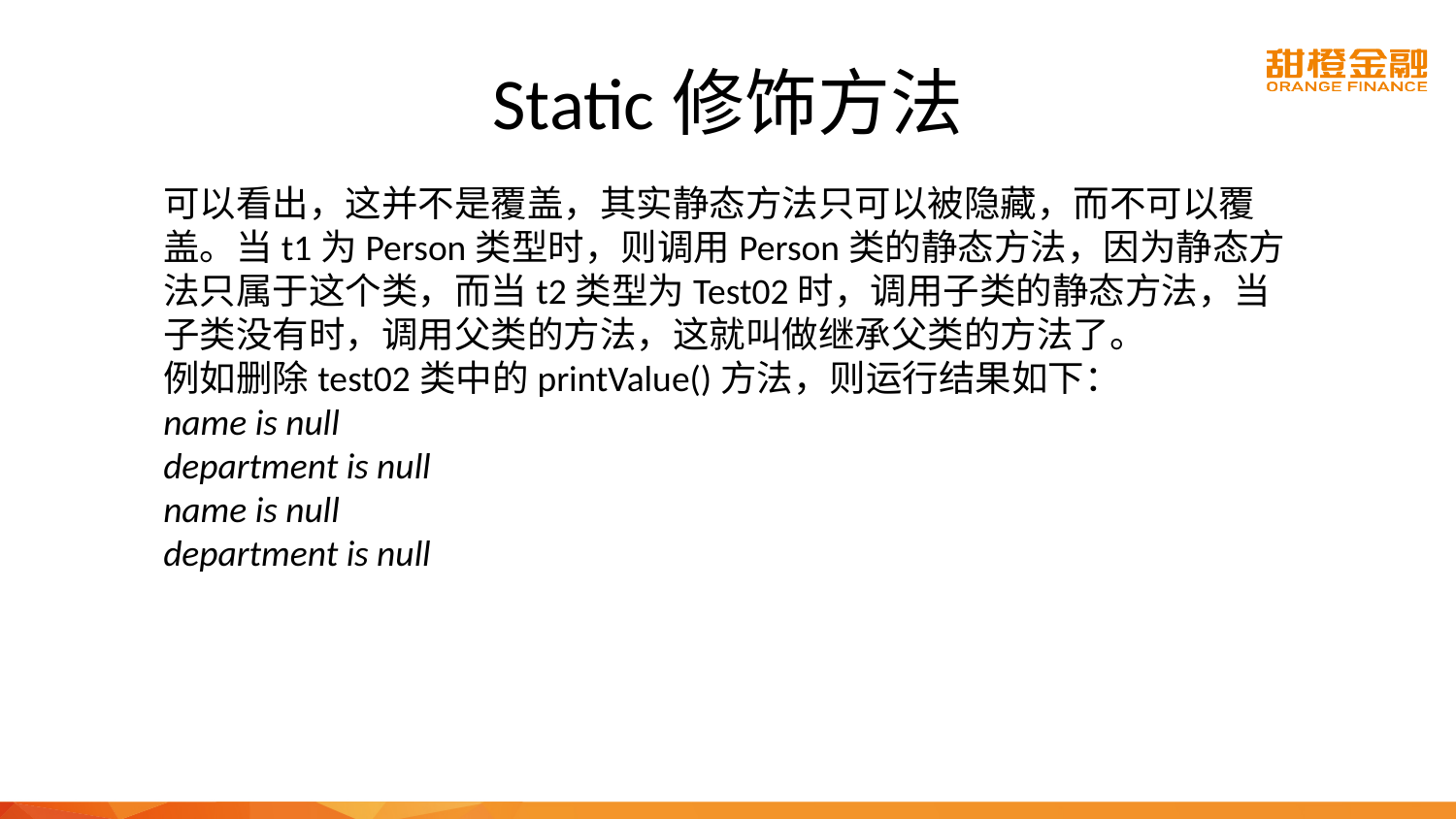

# Static修饰方法
可以看出，这并不是覆盖，其实静态方法只可以被隐藏，而不可以覆盖。当t1为Person类型时，则调用Person类的静态方法，因为静态方法只属于这个类，而当t2类型为Test02时，调用子类的静态方法，当子类没有时，调用父类的方法，这就叫做继承父类的方法了。
例如删除test02类中的printValue()方法，则运行结果如下：
name is null
department is null
name is null
department is null